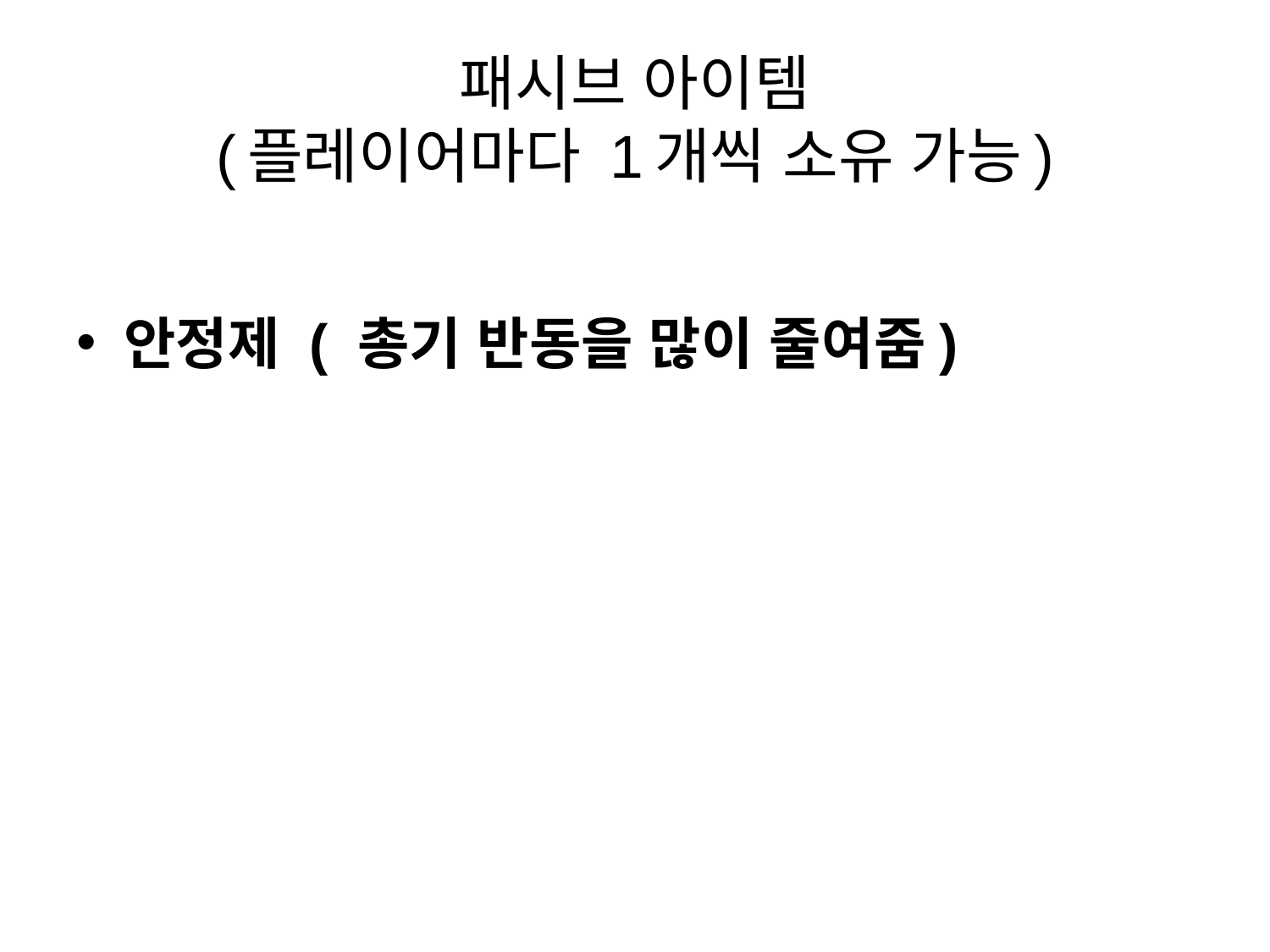

# 패시브 아이템 (플레이어마다 1개씩 소유 가능)

안정제 ( 총기 반동을 많이 줄여줌)